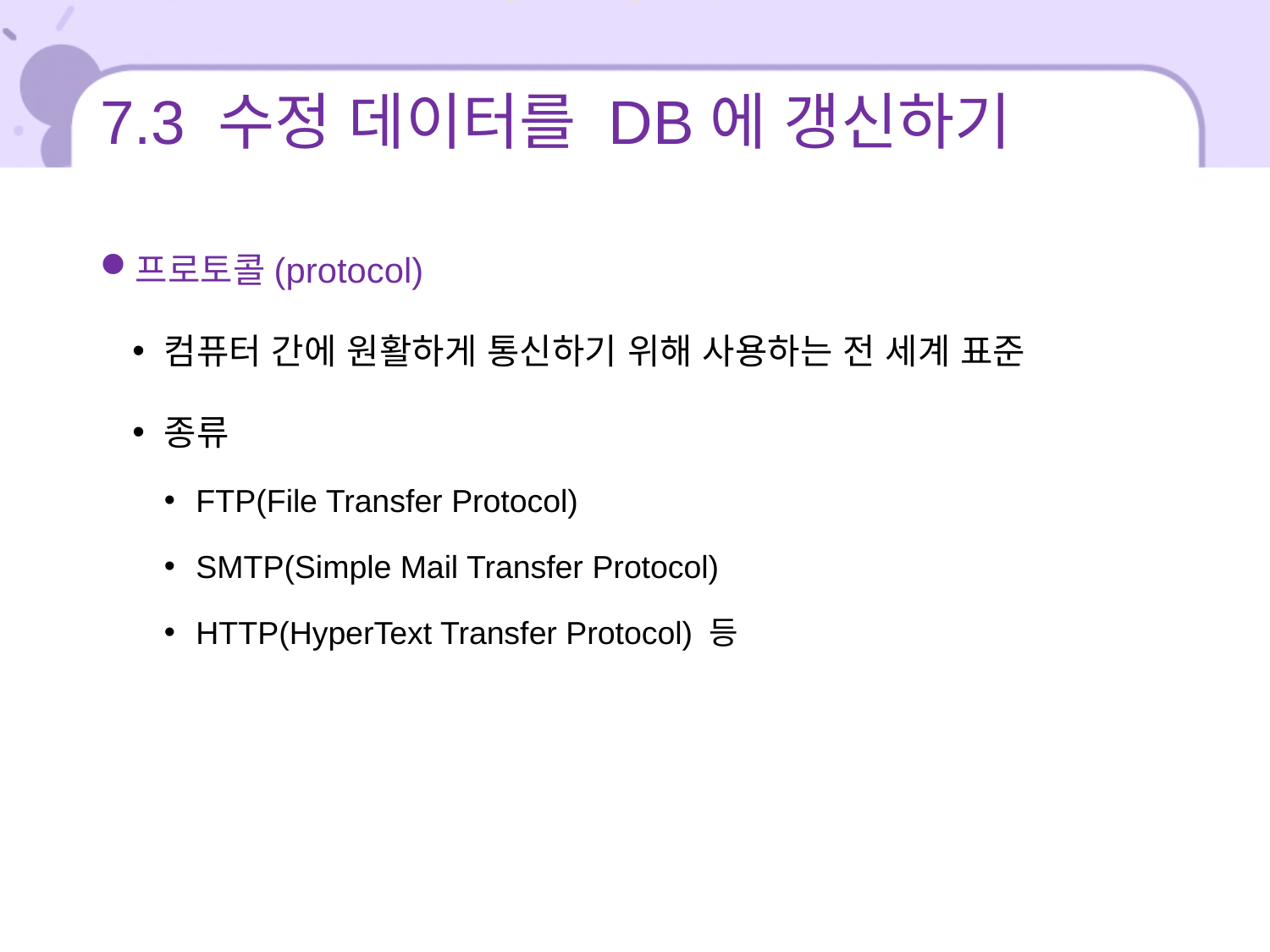

# 7.3 수정 데이터를 DB에 갱신하기
프로토콜(protocol)
컴퓨터 간에 원활하게 통신하기 위해 사용하는 전 세계 표준
종류
FTP(File Transfer Protocol)
SMTP(Simple Mail Transfer Protocol)
HTTP(HyperText Transfer Protocol) 등